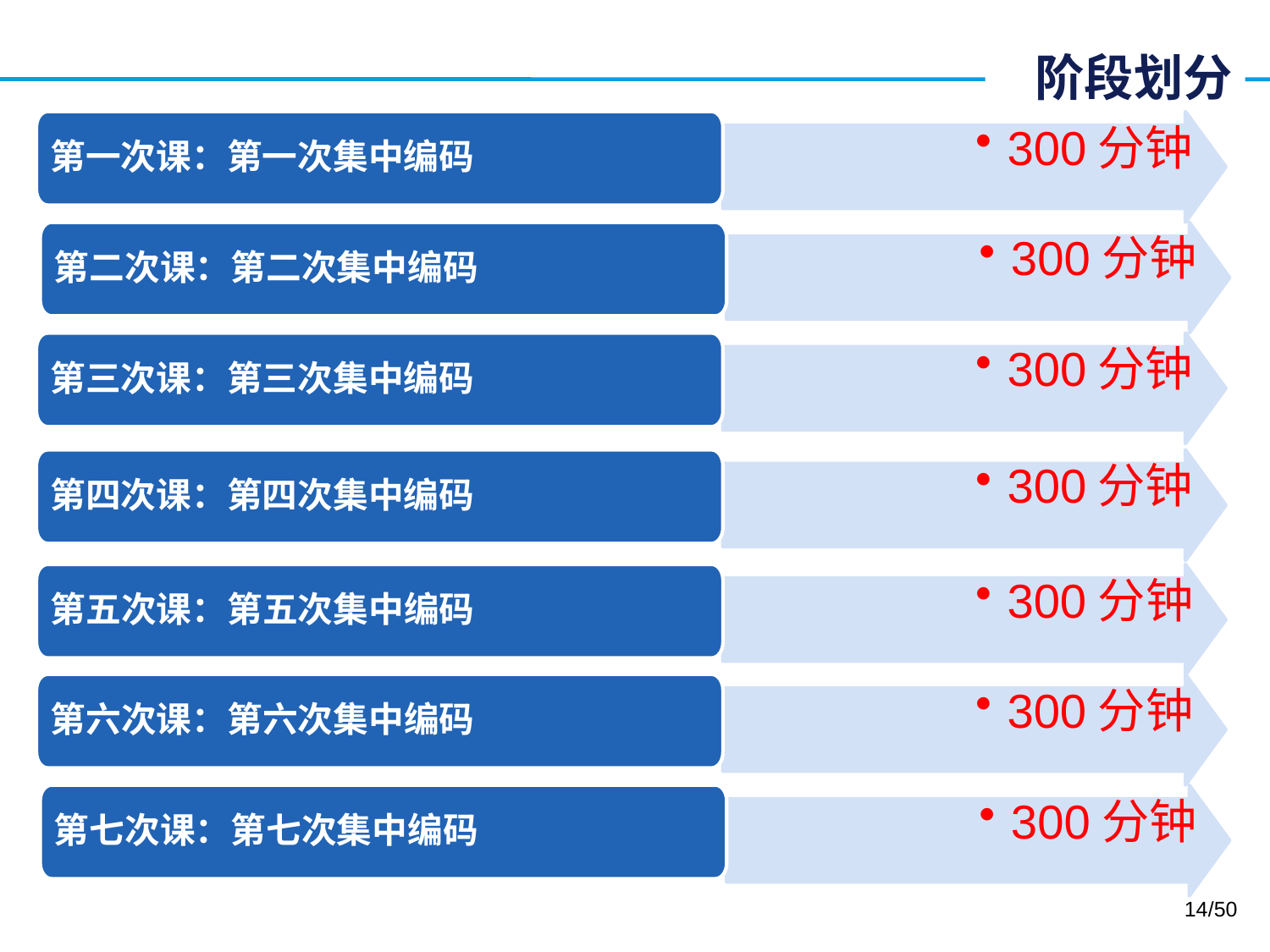

# 阶段划分
第一次课：第一次集中编码
300分钟
第二次课：第二次集中编码
300分钟
第三次课：第三次集中编码
300分钟
第四次课：第四次集中编码
300分钟
第五次课：第五次集中编码
300分钟
第六次课：第六次集中编码
300分钟
第七次课：第七次集中编码
300分钟
14/50